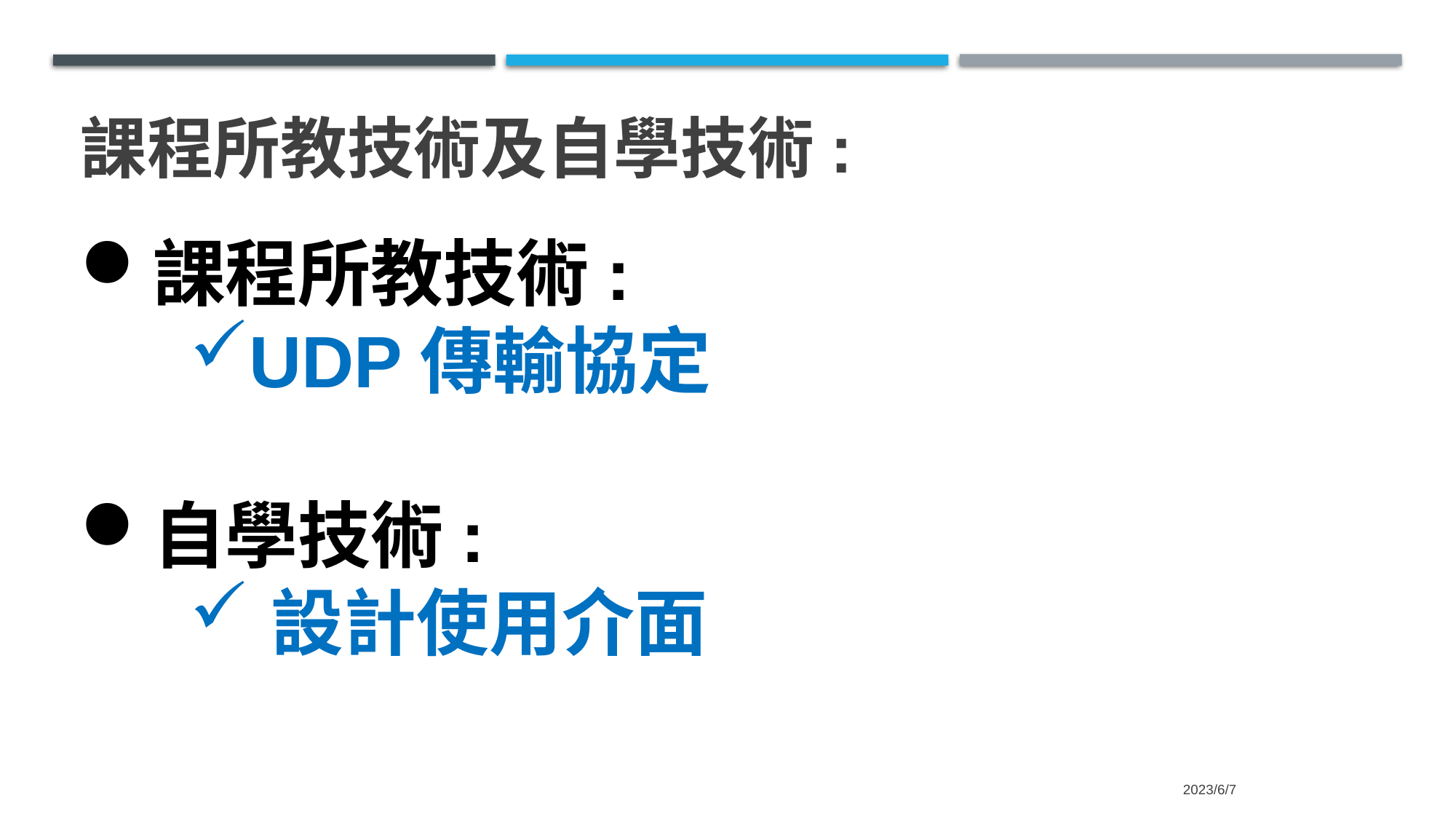

# 課程所教技術及自學技術:
課程所教技術:
UDP傳輸協定

自學技術:
設計使用介面
2023/6/7